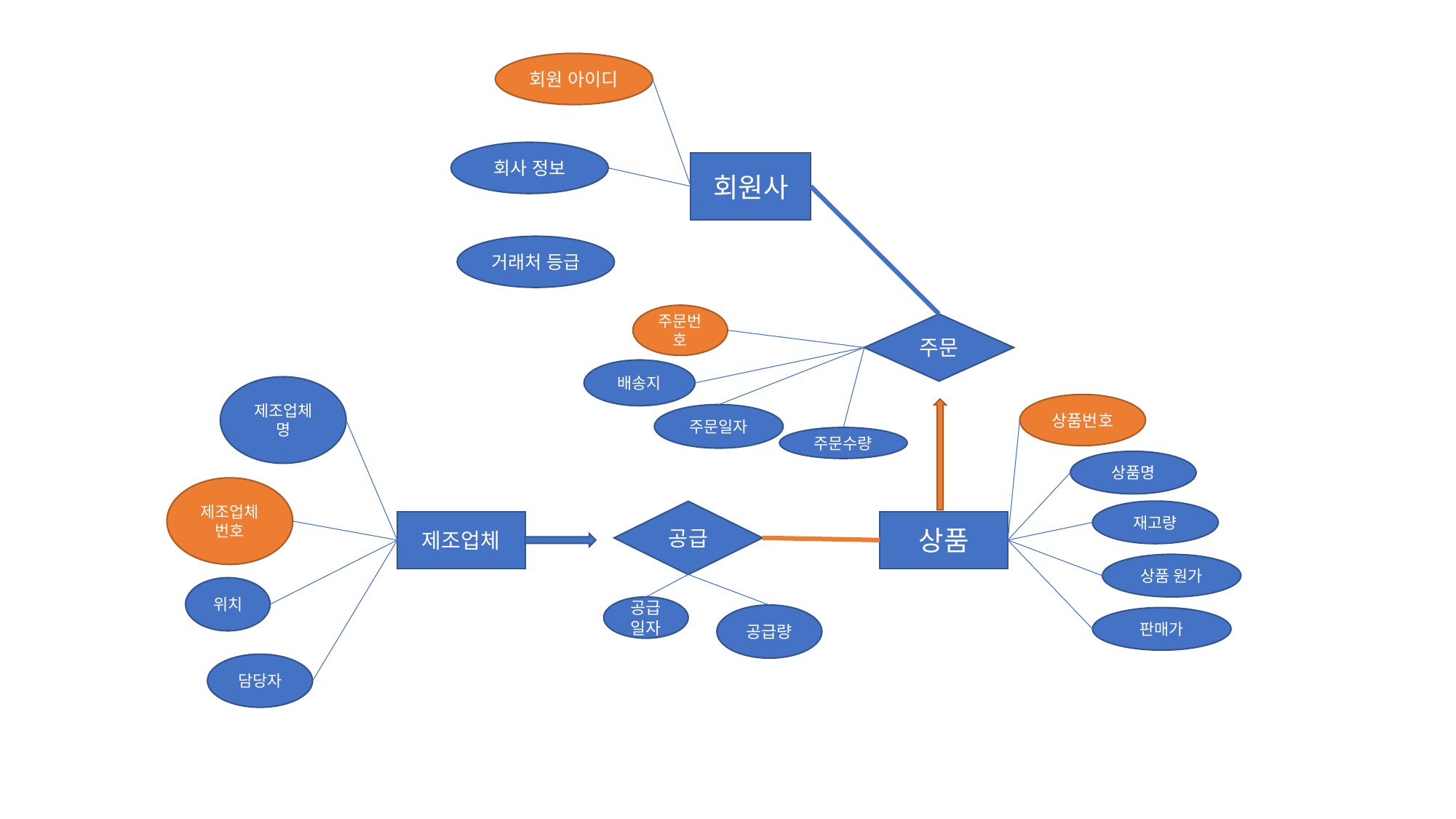

회원 아이디
회사 정보
회원사
거래처 등급
주문번호
주문
배송지
제조업체 명
상품번호

주문일자
주문수량
상품명
제조업체 번호
재고량
공급
제조업체
상품

상품 원가
위치
공급일자
공급량
판매가
담당자